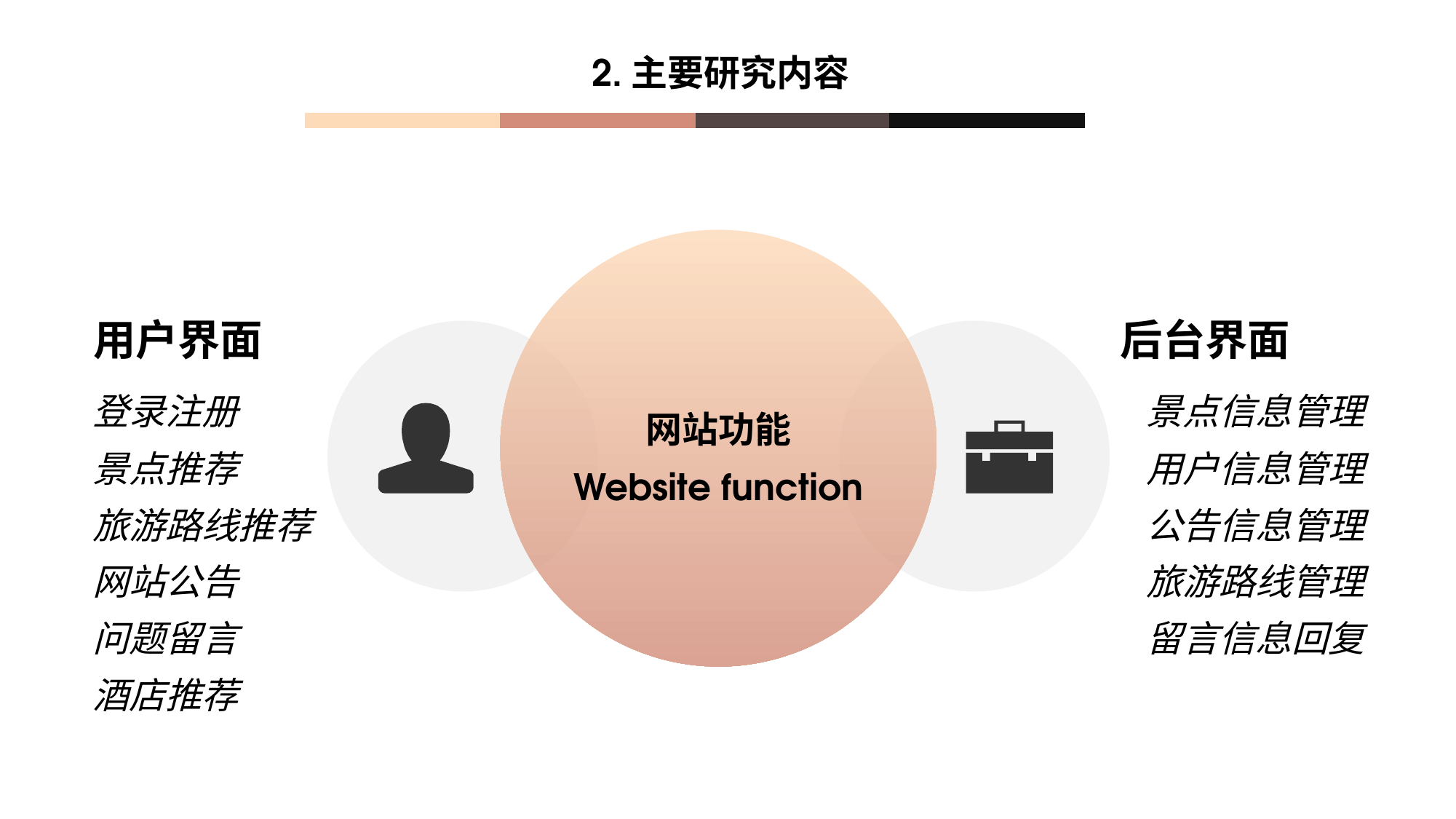

2.主要研究内容

用户界面
后台界面

登录注册
景点推荐
旅游路线推荐
网站公告
问题留言
酒店推荐
景点信息管理
用户信息管理
公告信息管理
旅游路线管理
留言信息回复
网站功能
Website function